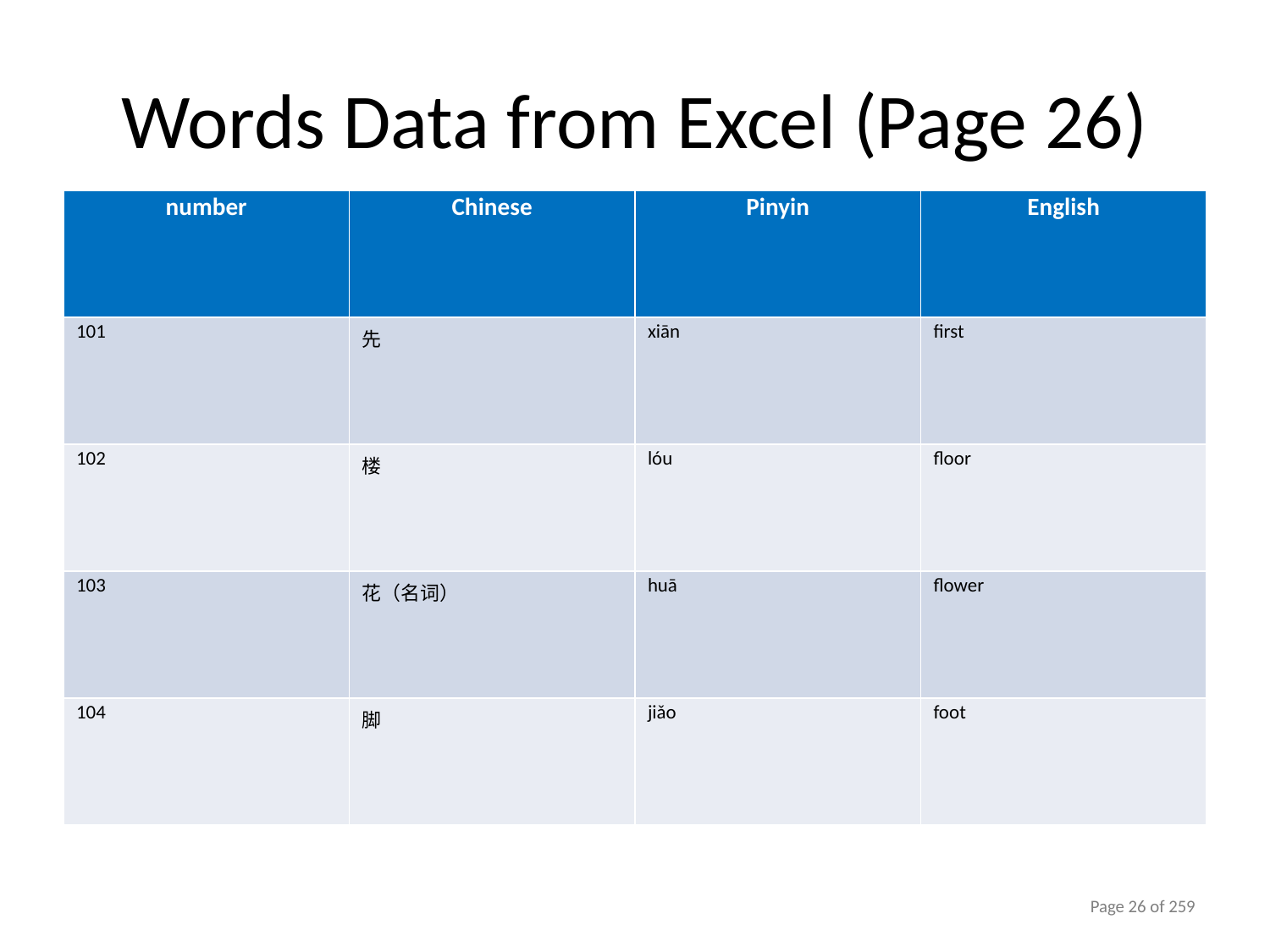

# Words Data from Excel (Page 26)
| number | Chinese | Pinyin | English |
| --- | --- | --- | --- |
| 101 | 先 | xiān | first |
| 102 | 楼 | lóu | floor |
| 103 | 花（名词） | huā | flower |
| 104 | 脚 | jiǎo | foot |

Page 26 of 259